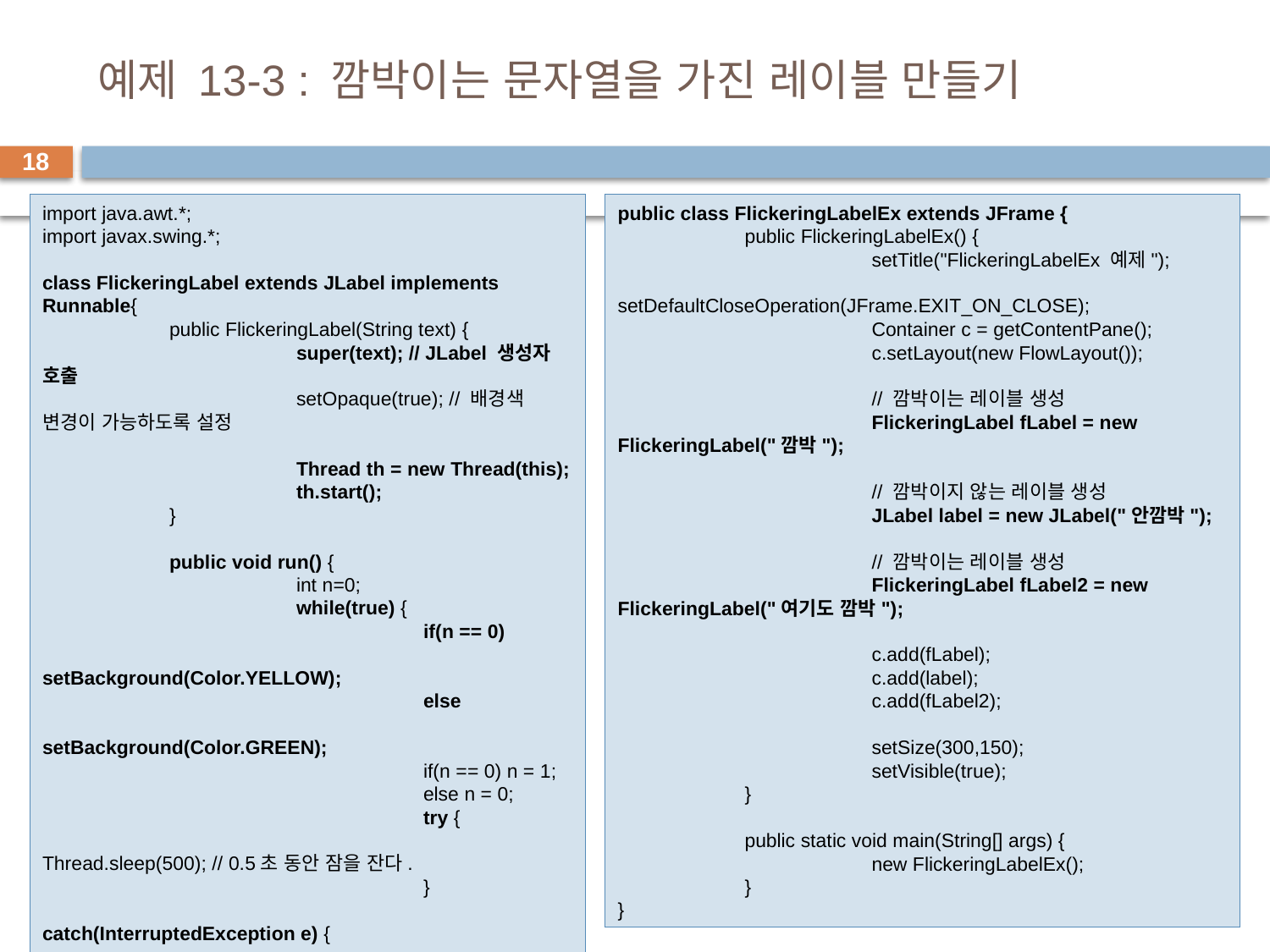

# 예제 13-3 : 깜박이는 문자열을 가진 레이블 만들기
18
import java.awt.*;
import javax.swing.*;

class FlickeringLabel extends JLabel implements Runnable{
	public FlickeringLabel(String text) {
		super(text); // JLabel 생성자 호출
		setOpaque(true); // 배경색 변경이 가능하도록 설정

		Thread th = new Thread(this);
		th.start();
	}

	public void run() {
		int n=0;
		while(true) {
			if(n == 0)
				setBackground(Color.YELLOW);
			else
				setBackground(Color.GREEN);
			if(n == 0) n = 1;
			else n = 0;
			try {
				Thread.sleep(500); // 0.5초 동안 잠을 잔다.
			}
			catch(InterruptedException e) {
				return;
			}
		}
	}
}
public class FlickeringLabelEx extends JFrame {
	public FlickeringLabelEx() {
		setTitle("FlickeringLabelEx 예제");
		setDefaultCloseOperation(JFrame.EXIT_ON_CLOSE);
		Container c = getContentPane();
		c.setLayout(new FlowLayout());

		// 깜박이는 레이블 생성
		FlickeringLabel fLabel = new FlickeringLabel("깜박");

		// 깜박이지 않는 레이블 생성
		JLabel label = new JLabel("안깜박");

		// 깜박이는 레이블 생성
		FlickeringLabel fLabel2 = new FlickeringLabel("여기도 깜박");

		c.add(fLabel);
		c.add(label);
		c.add(fLabel2);

		setSize(300,150);
		setVisible(true);
	}

	public static void main(String[] args) {
		new FlickeringLabelEx();
	}
}